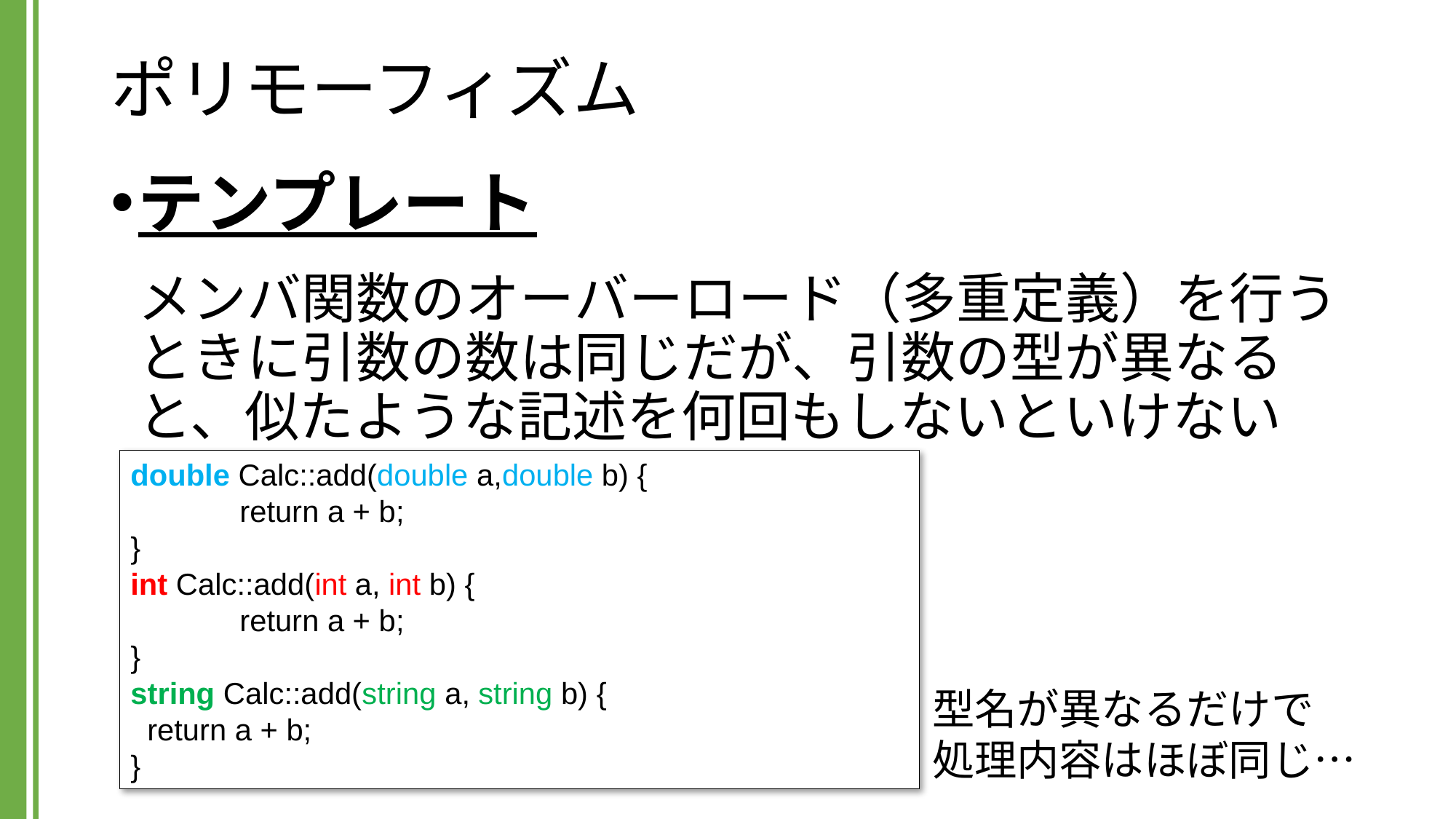

# ポリモーフィズム
テンプレート
メンバ関数のオーバーロード（多重定義）を行う
ときに引数の数は同じだが、引数の型が異なる
と、似たような記述を何回もしないといけない
double Calc::add(double a,double b) {
	return a + b;
}
int Calc::add(int a, int b) {
	return a + b;
}
string Calc::add(string a, string b) {
  return a + b;
}
型名が異なるだけで
処理内容はほぼ同じ…